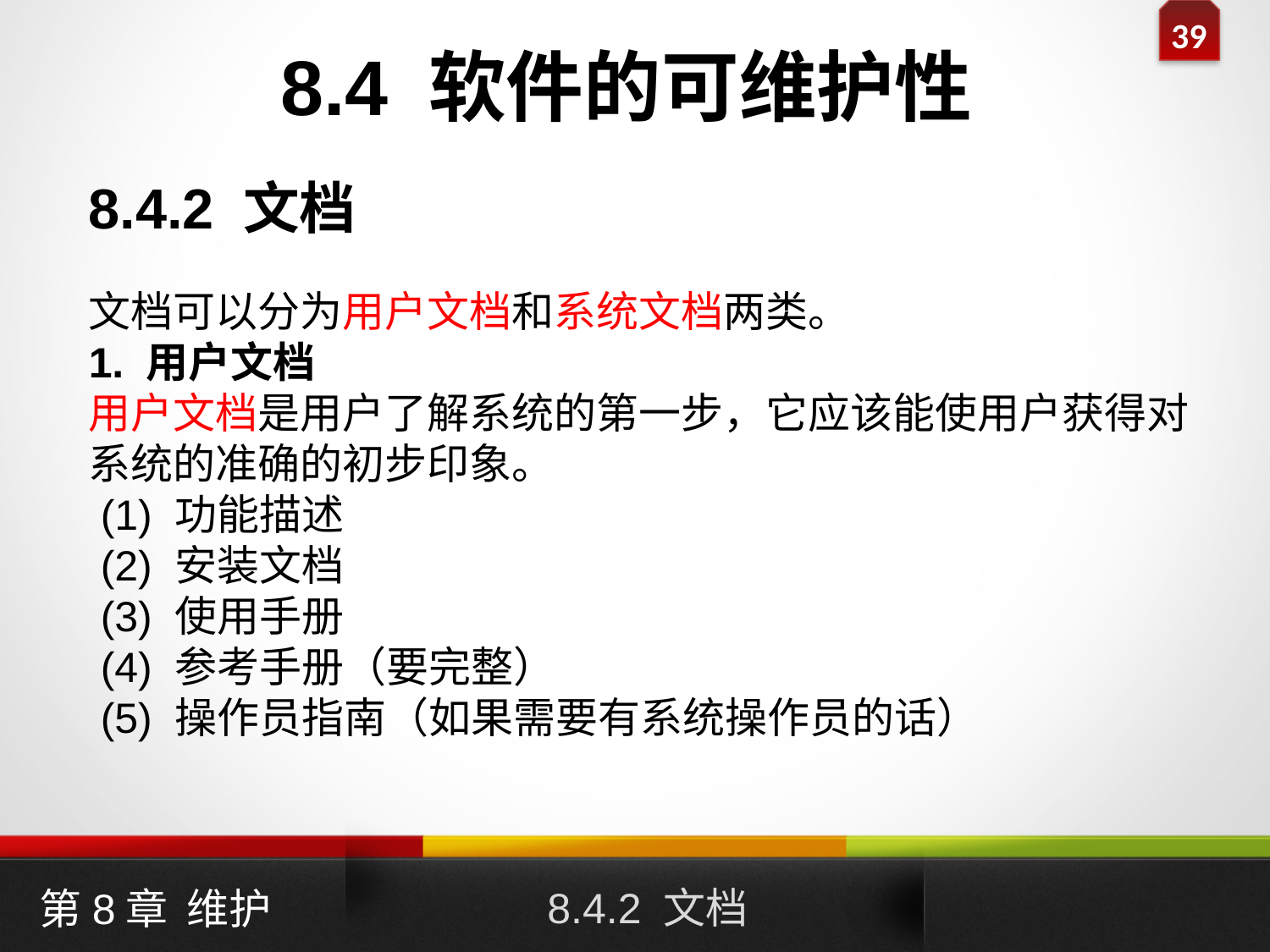

8.4 软件的可维护性
8.4.2 文档

文档可以分为用户文档和系统文档两类。
1. 用户文档
用户文档是用户了解系统的第一步，它应该能使用户获得对系统的准确的初步印象。
 (1) 功能描述
 (2) 安装文档
 (3) 使用手册
 (4) 参考手册（要完整）
 (5) 操作员指南（如果需要有系统操作员的话）
8.4.2 文档